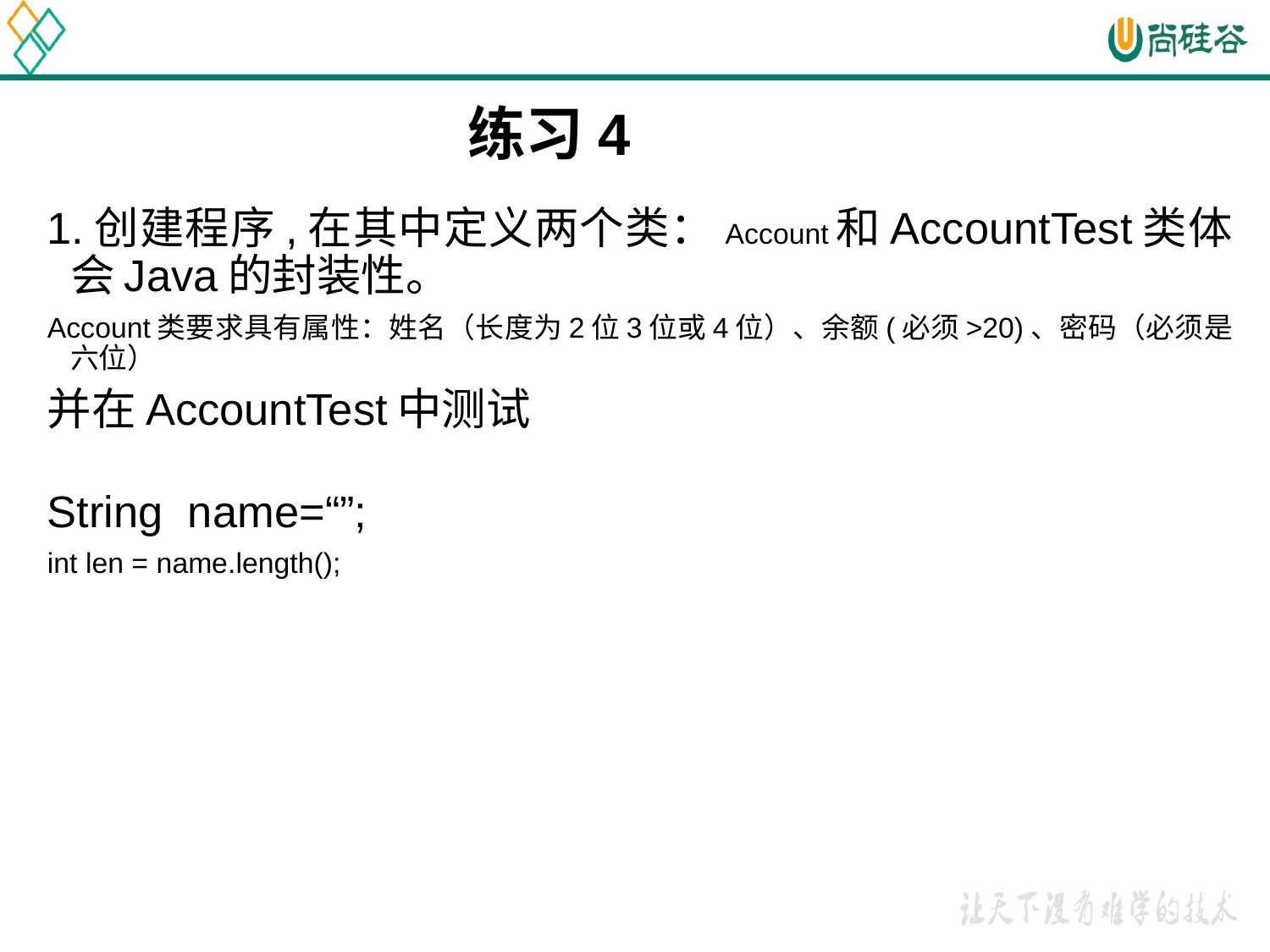

# 练习4
1.创建程序,在其中定义两个类：Account和AccountTest类体会Java的封装性。
Account类要求具有属性：姓名（长度为2位3位或4位）、余额(必须>20)、密码（必须是六位）
并在AccountTest中测试

String  name=“”;
int len = name.length();